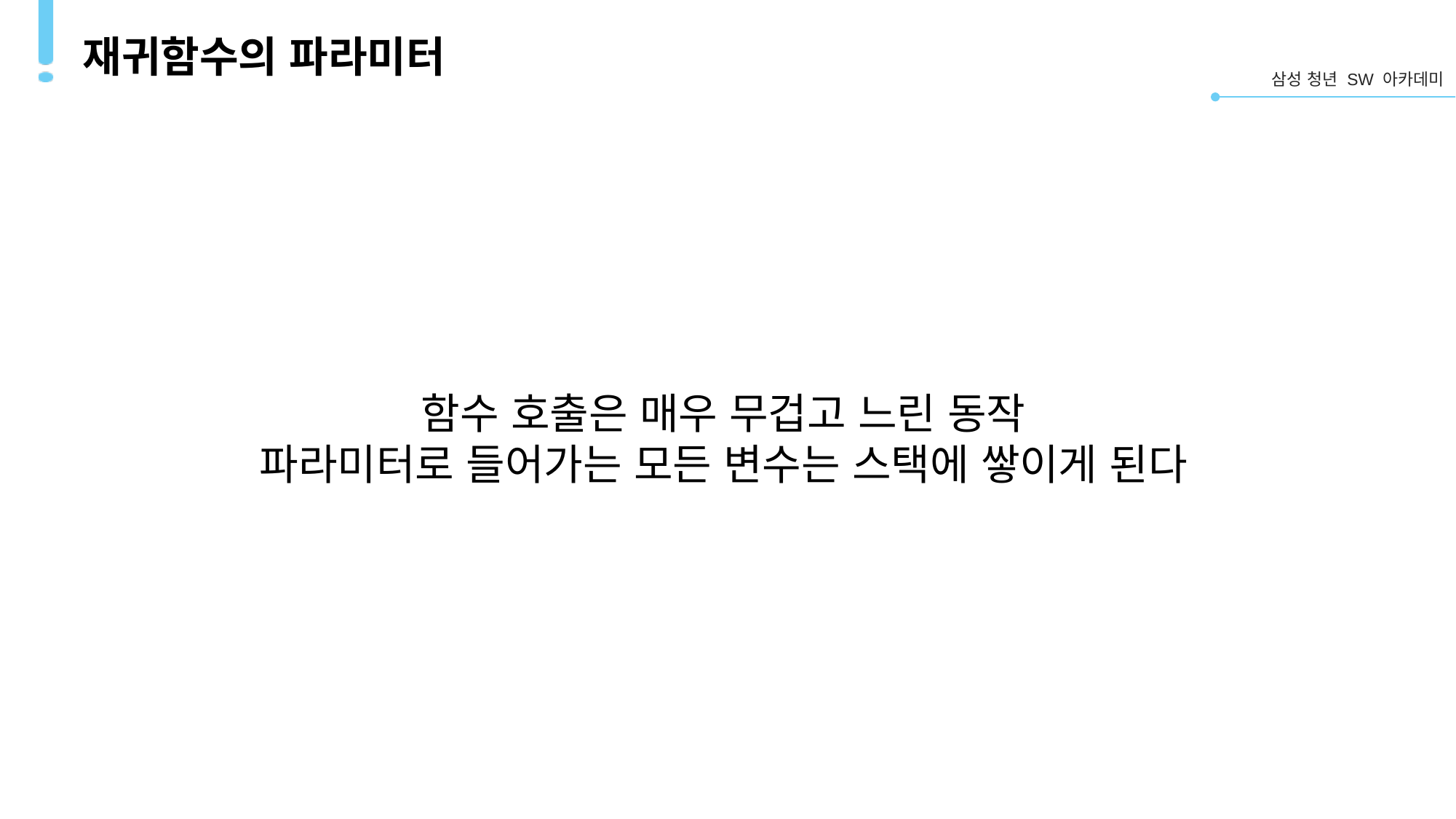

# 재귀함수의 파라미터
함수 호출은 매우 무겁고 느린 동작
파라미터로 들어가는 모든 변수는 스택에 쌓이게 된다